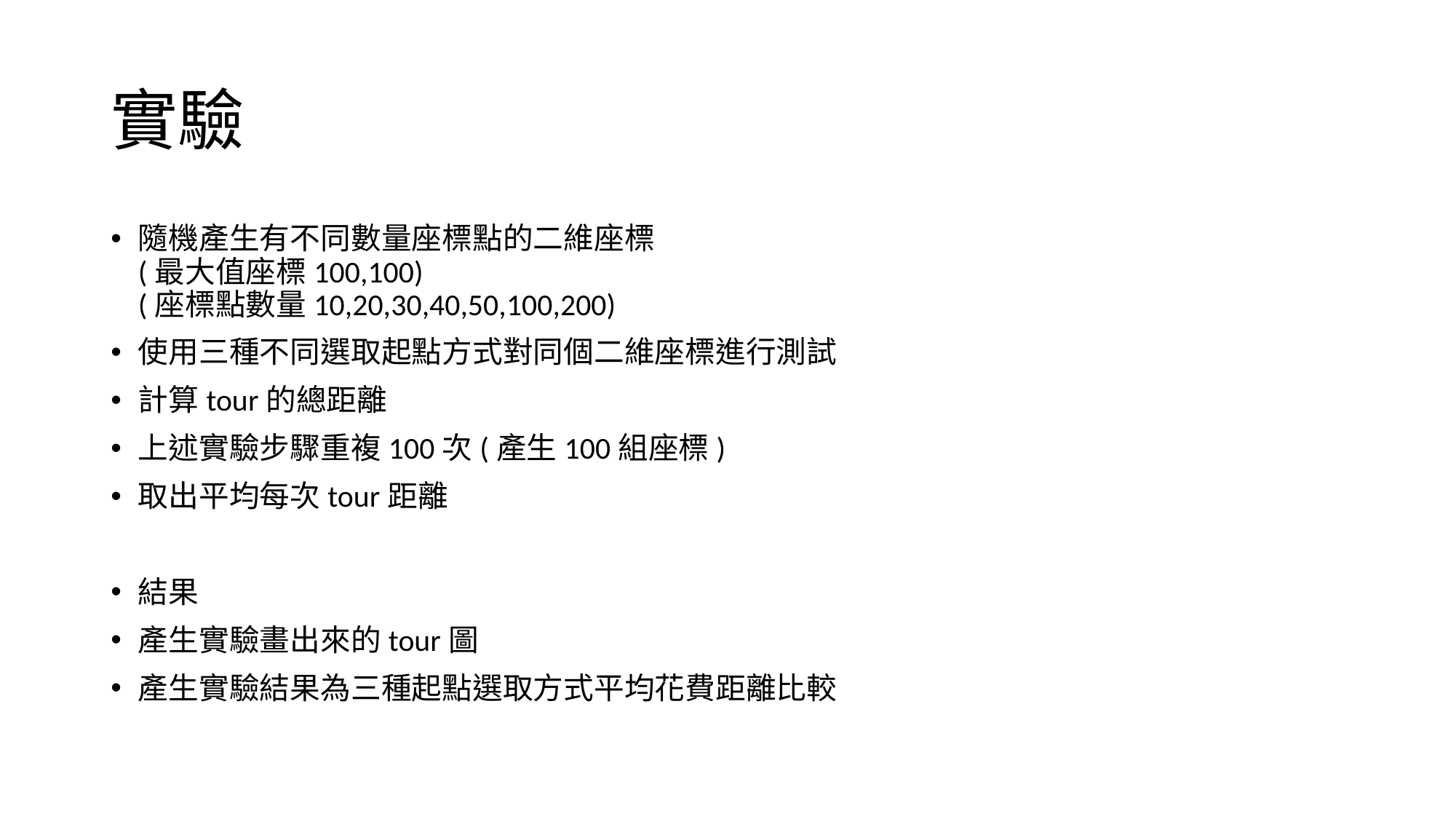

# 實驗
隨機產生有不同數量座標點的二維座標
(最大值座標100,100)
(座標點數量10,20,30,40,50,100,200)
使用三種不同選取起點方式對同個二維座標進行測試
計算tour的總距離
上述實驗步驟重複100次(產生100組座標)
取出平均每次tour距離

結果
產生實驗畫出來的tour圖
產生實驗結果為三種起點選取方式平均花費距離比較